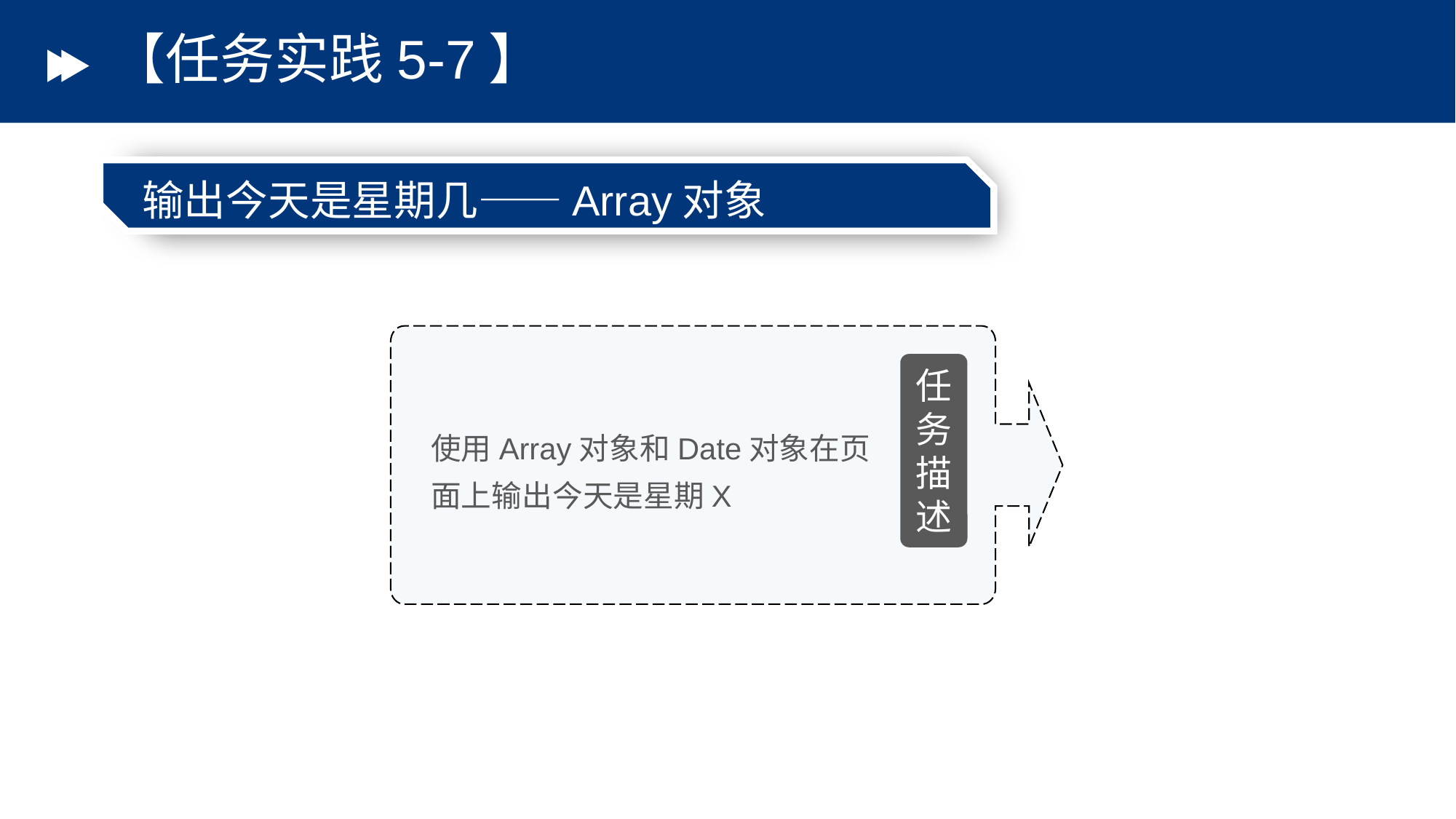

# 【任务实践5-7】
输出今天是星期几——Array对象

任务描述
使用Array对象和Date对象在页面上输出今天是星期X